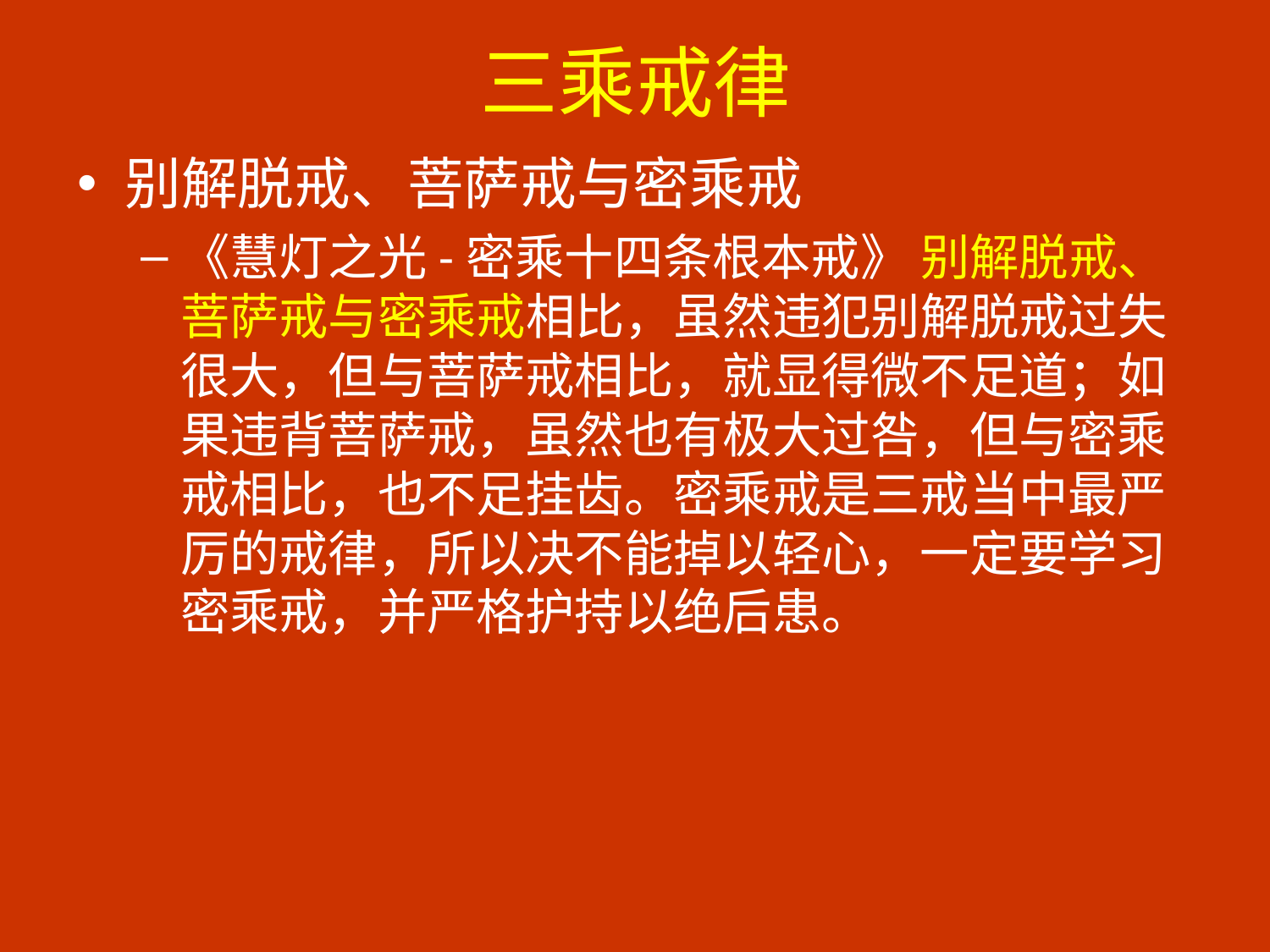

# 三乘戒律
别解脱戒、菩萨戒与密乘戒
《慧灯之光-密乘十四条根本戒》 别解脱戒、菩萨戒与密乘戒相比，虽然违犯别解脱戒过失很大，但与菩萨戒相比，就显得微不足道；如果违背菩萨戒，虽然也有极大过咎，但与密乘戒相比，也不足挂齿。密乘戒是三戒当中最严厉的戒律，所以决不能掉以轻心，一定要学习密乘戒，并严格护持以绝后患。